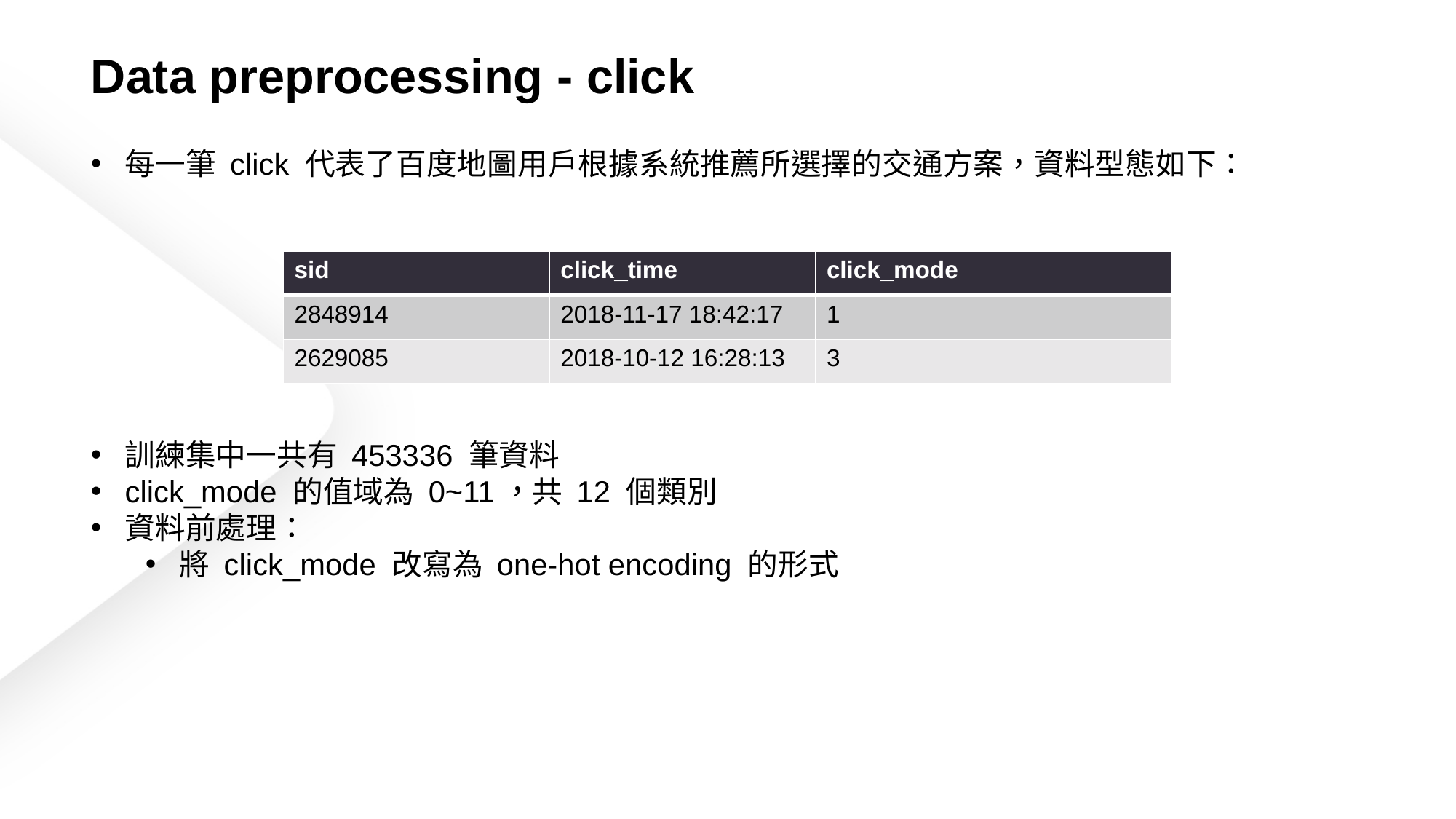

Data preprocessing - click
每一筆 click 代表了百度地圖用戶根據系統推薦所選擇的交通方案，資料型態如下：

訓練集中一共有 453336 筆資料
click_mode 的值域為 0~11，共 12 個類別
資料前處理：
將 click_mode 改寫為 one-hot encoding 的形式

| sid | click\_time | click\_mode |
| --- | --- | --- |
| 2848914 | 2018-11-17 18:42:17 | 1 |
| 2629085 | 2018-10-12 16:28:13 | 3 |